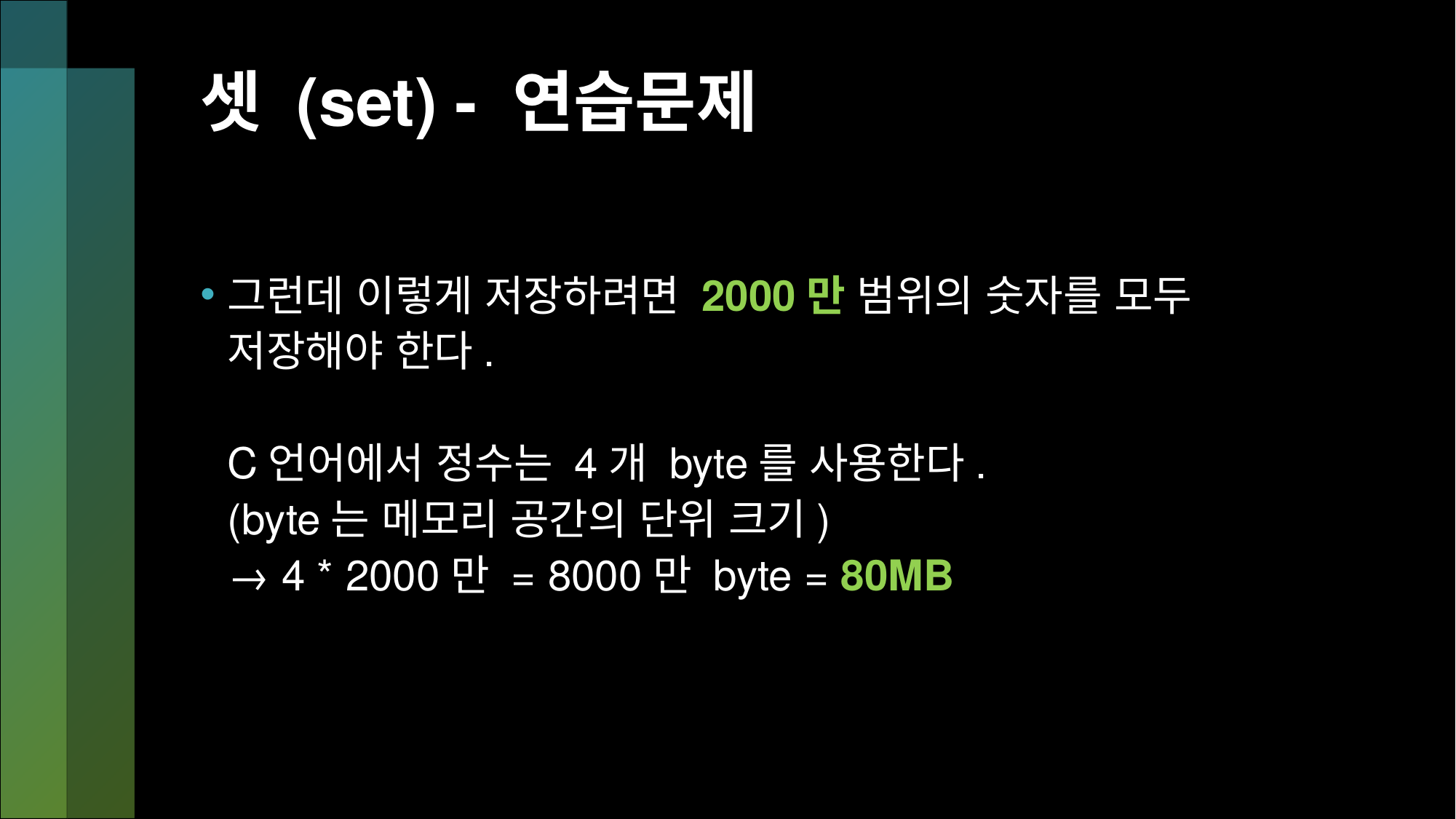

# 셋 (set) - 연습문제
그런데 이렇게 저장하려면 2000만 범위의 숫자를 모두 저장해야 한다.
C언어에서 정수는 4개 byte를 사용한다.
(byte는 메모리 공간의 단위 크기)
→ 4 * 2000만 = 8000만 byte = 80MB